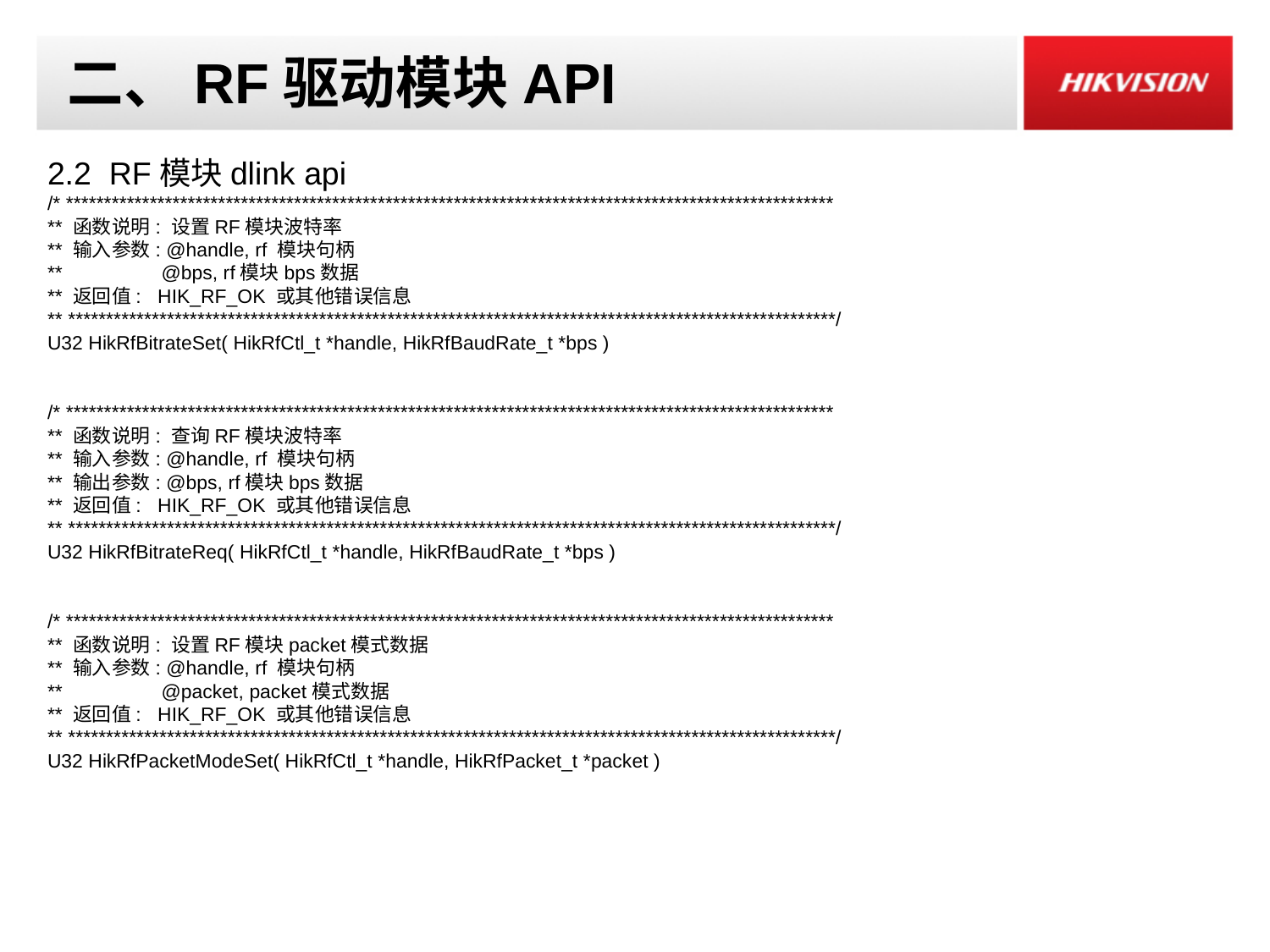

# 二、RF驱动模块API
2.2  RF模块dlink api
/* *****************************************************************************************************
** 函数说明: 设置RF模块波特率
** 输入参数: @handle, rf 模块句柄
**                  @bps, rf模块bps数据
** 返回值:   HIK_RF_OK 或其他错误信息
** *****************************************************************************************************/
U32 HikRfBitrateSet( HikRfCtl_t *handle, HikRfBaudRate_t *bps )

/* *****************************************************************************************************
** 函数说明: 查询RF模块波特率
** 输入参数: @handle, rf 模块句柄
** 输出参数: @bps, rf模块bps数据
** 返回值:   HIK_RF_OK 或其他错误信息
** *****************************************************************************************************/
U32 HikRfBitrateReq( HikRfCtl_t *handle, HikRfBaudRate_t *bps )

/* *****************************************************************************************************
** 函数说明: 设置RF模块packet模式数据
** 输入参数: @handle, rf 模块句柄
**                  @packet, packet模式数据
** 返回值:   HIK_RF_OK 或其他错误信息
** *****************************************************************************************************/
U32 HikRfPacketModeSet( HikRfCtl_t *handle, HikRfPacket_t *packet )